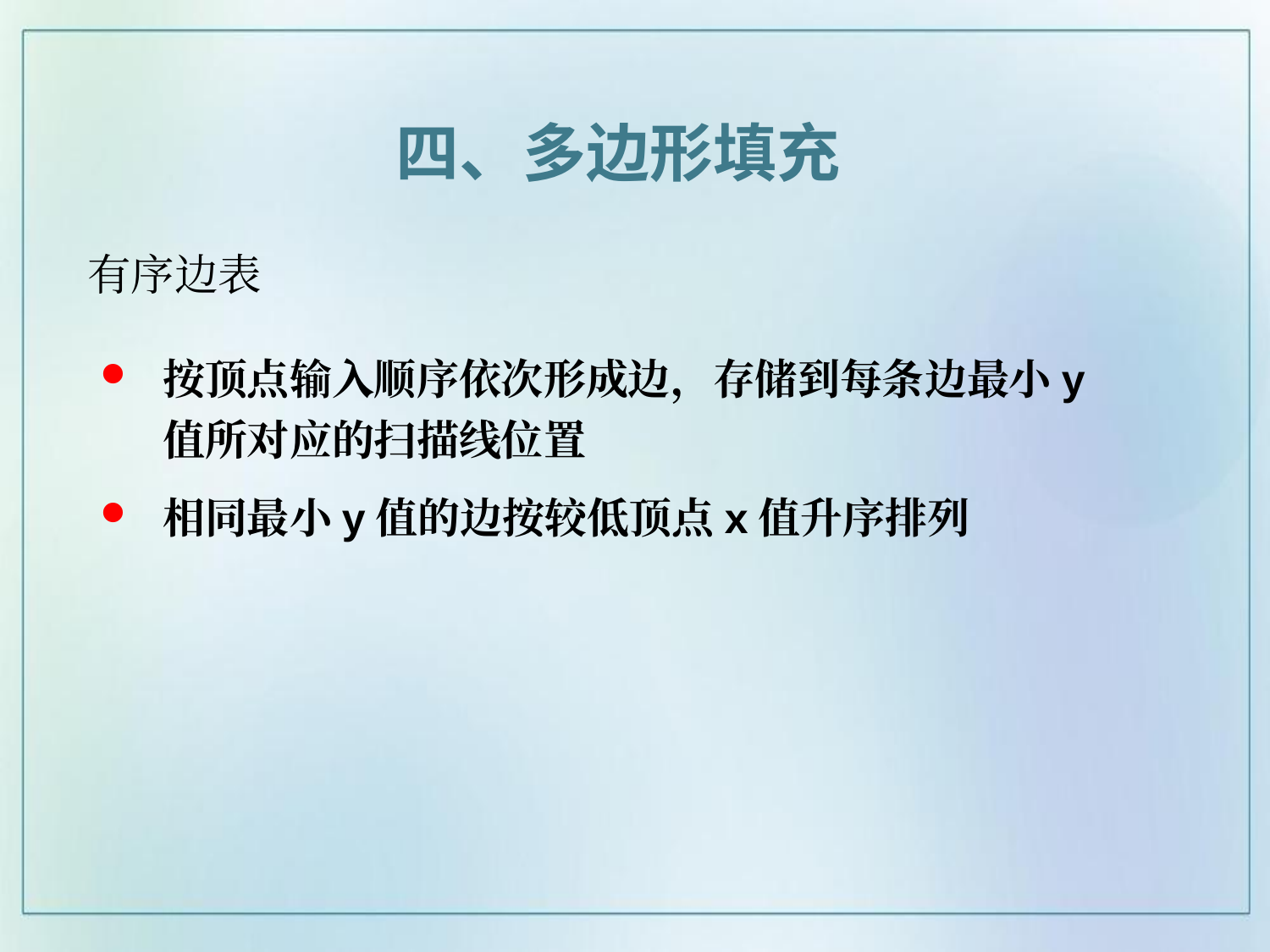

四、多边形填充
# 有序边表
按顶点输入顺序依次形成边，存储到每条边最小y值所对应的扫描线位置
相同最小y值的边按较低顶点x值升序排列